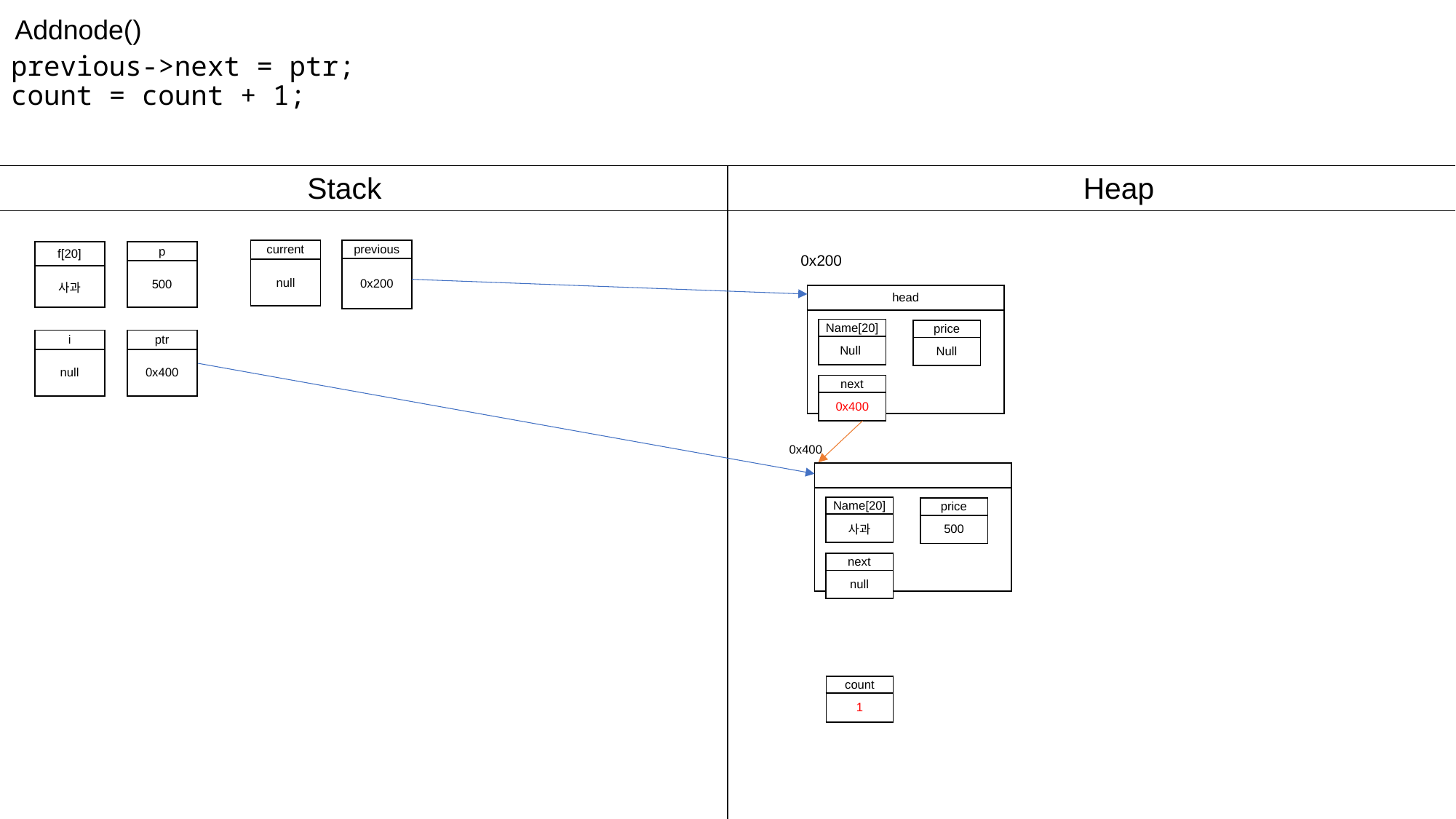

# previous->next = ptr; count = count + 1;
Addnode()
| current |
| --- |
| null |
| previous |
| --- |
| 0x200 |
| f[20] |
| --- |
| 사과 |
| p |
| --- |
| 500 |
0x200
| head |
| --- |
|  |
| Name[20] |
| --- |
| Null |
| price |
| --- |
| Null |
| i |
| --- |
| null |
| ptr |
| --- |
| 0x400 |
| next |
| --- |
| 0x400 |
0x400
|  |
| --- |
|  |
| Name[20] |
| --- |
| 사과 |
| price |
| --- |
| 500 |
| next |
| --- |
| null |
| count |
| --- |
| 1 |